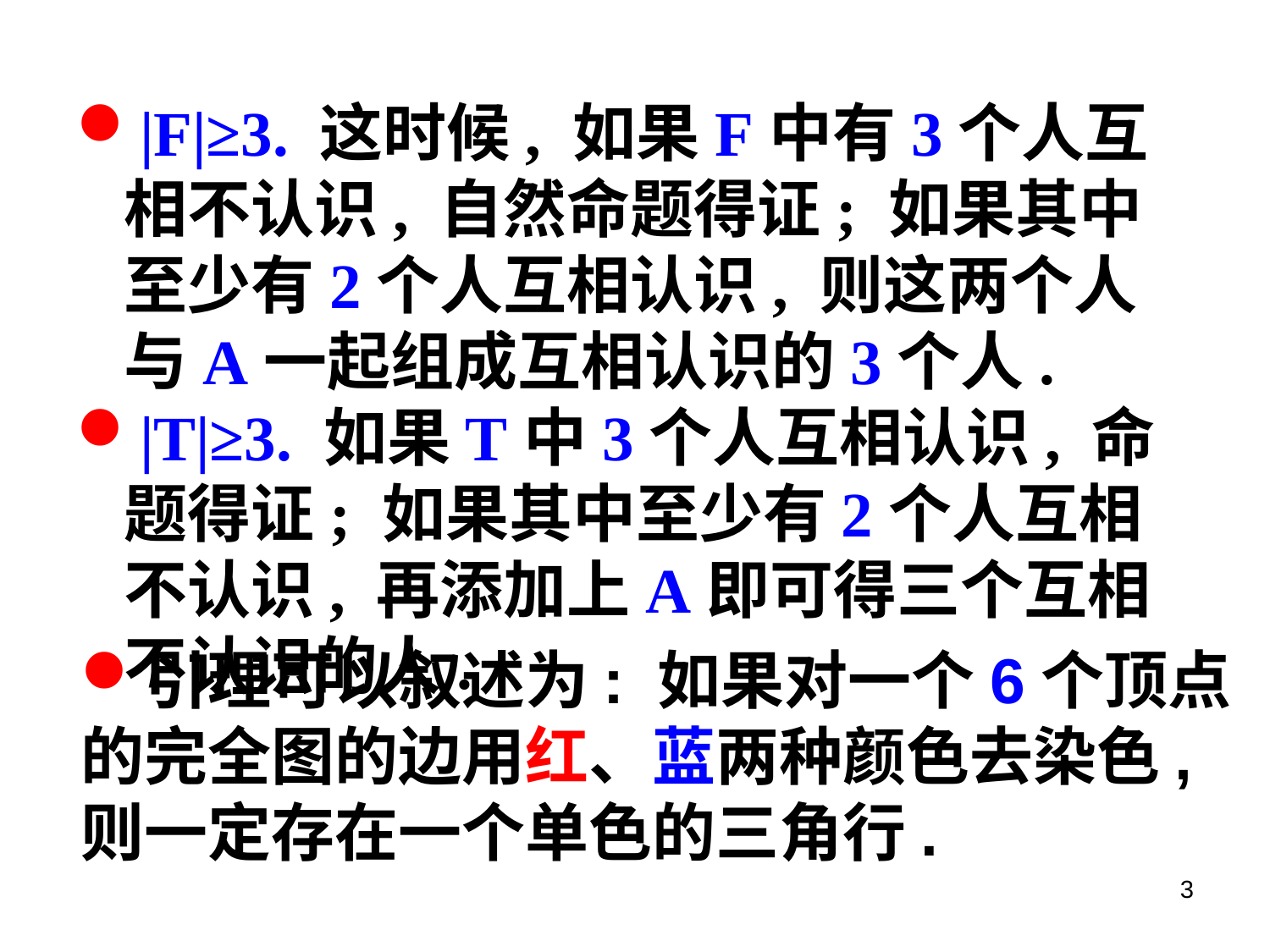

|F|≥3. 这时候, 如果F中有3个人互相不认识, 自然命题得证; 如果其中至少有2个人互相认识, 则这两个人与A一起组成互相认识的3个人.
|T|≥3. 如果T中3个人互相认识, 命题得证; 如果其中至少有2个人互相不认识, 再添加上A即可得三个互相不认识的人.

引理可以叙述为: 如果对一个6个顶点
的完全图的边用红、蓝两种颜色去染色,
则一定存在一个单色的三角行.
3